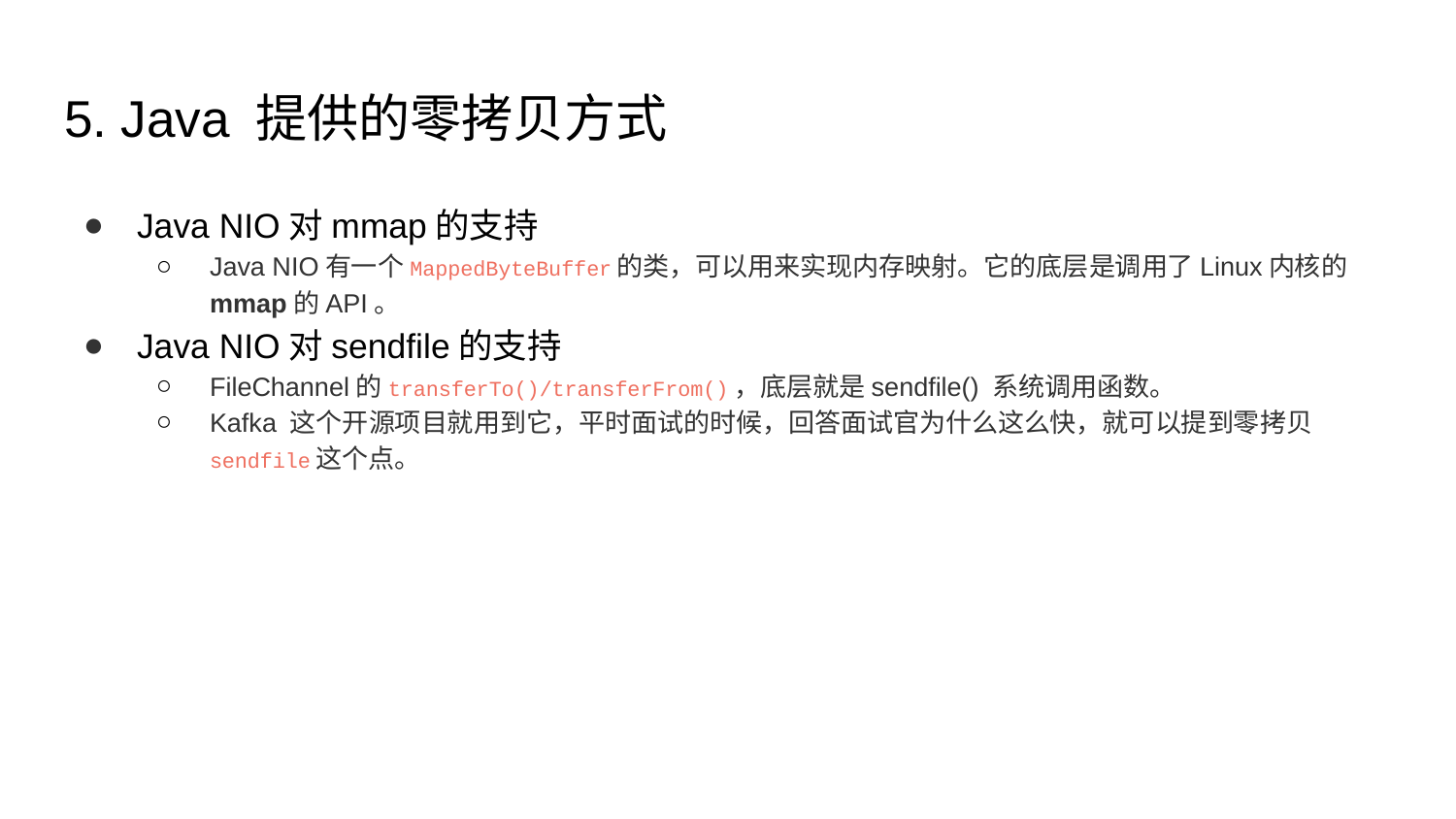

# 5. Java 提供的零拷贝方式
Java NIO对mmap的支持
Java NIO有一个MappedByteBuffer的类，可以用来实现内存映射。它的底层是调用了Linux内核的mmap的API。
Java NIO对sendfile的支持
FileChannel的transferTo()/transferFrom()，底层就是sendfile() 系统调用函数。
Kafka 这个开源项目就用到它，平时面试的时候，回答面试官为什么这么快，就可以提到零拷贝sendfile这个点。